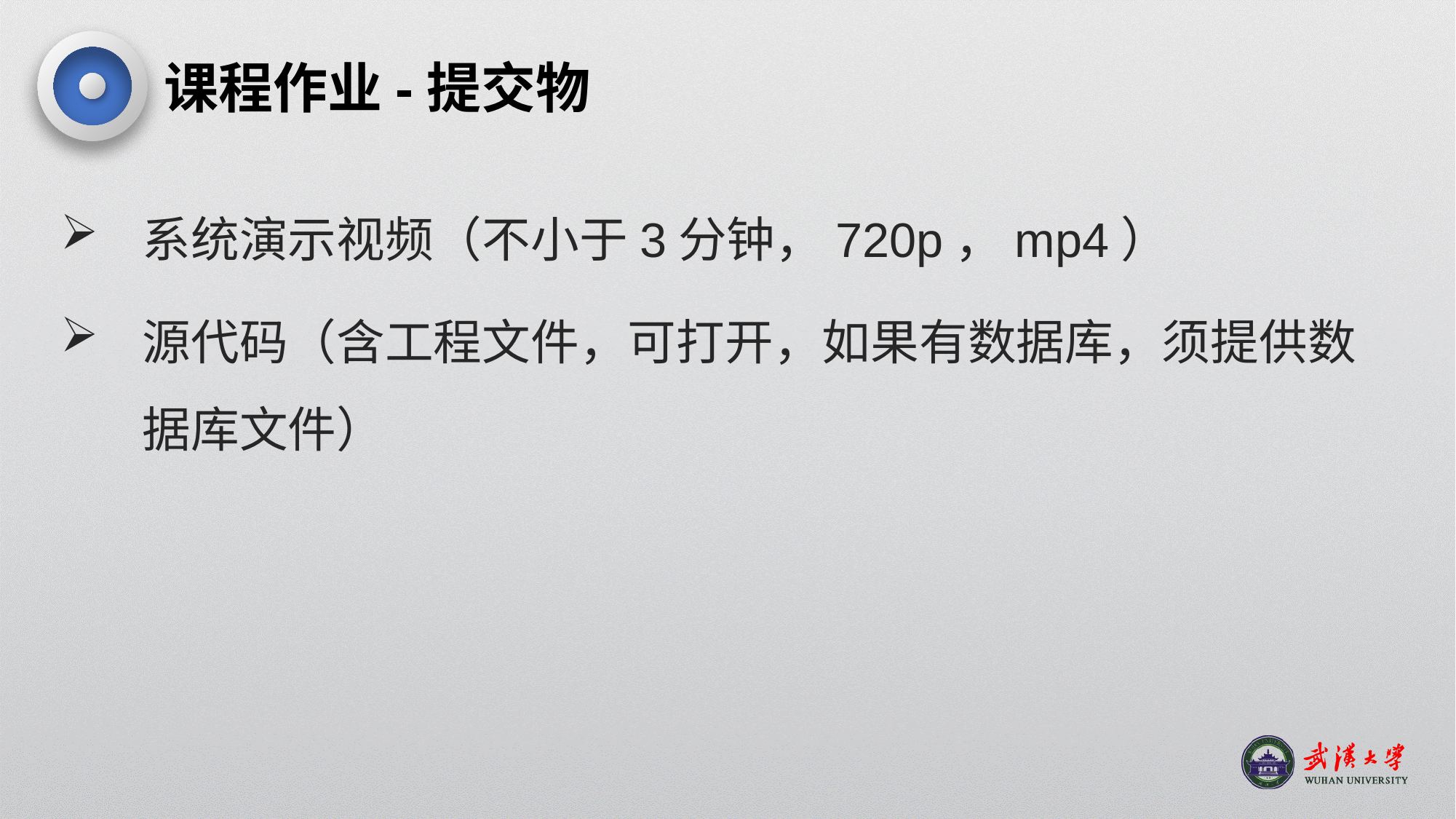

课程作业-提交物
系统演示视频（不小于3分钟，720p，mp4）
源代码（含工程文件，可打开，如果有数据库，须提供数据库文件）